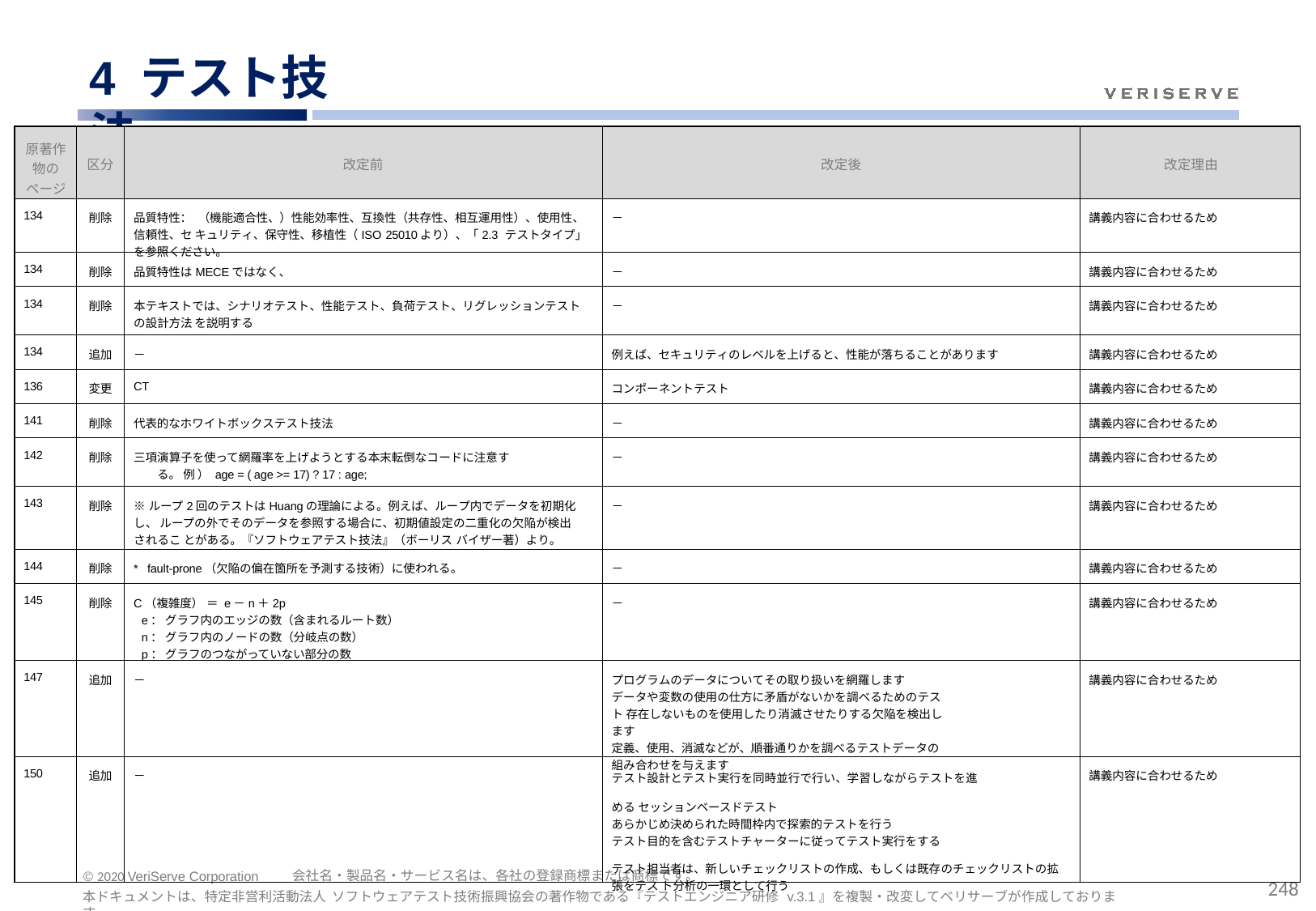

# 4 テスト技法

| 原著作 物の ページ | 区分 | 改定前 | 改定後 | 改定理由 |
| --- | --- | --- | --- | --- |
| 134 | 削除 | 品質特性： （機能適合性、）性能効率性、互換性（共存性、相互運用性）、使用性、信頼性、セ キュリティ、保守性、移植性（ISO 25010より）、「2.3 テストタイプ」を参照ください。 | － | 講義内容に合わせるため |
| 134 | 削除 | 品質特性はMECEではなく、 | － | 講義内容に合わせるため |
| 134 | 削除 | 本テキストでは、シナリオテスト、性能テスト、負荷テスト、リグレッションテストの設計方法 を説明する | － | 講義内容に合わせるため |
| 134 | 追加 | － | 例えば、セキュリティのレベルを上げると、性能が落ちることがあります | 講義内容に合わせるため |
| 136 | 変更 | CT | コンポーネントテスト | 講義内容に合わせるため |
| 141 | 削除 | 代表的なホワイトボックステスト技法 | － | 講義内容に合わせるため |
| 142 | 削除 | 三項演算子を使って網羅率を上げようとする本末転倒なコードに注意する。 例 ） age = ( age >= 17) ? 17 : age; | － | 講義内容に合わせるため |
| 143 | 削除 | ※ループ2回のテストはHuangの理論による。例えば、ループ内でデータを初期化し、 ループの外でそのデータを参照する場合に、初期値設定の二重化の欠陥が検出されるこ とがある。『ソフトウェアテスト技法』（ボーリス バイザー著）より。 | － | 講義内容に合わせるため |
| 144 | 削除 | \* fault-prone（欠陥の偏在箇所を予測する技術）に使われる。 | － | 講義内容に合わせるため |
| 145 | 削除 | C（複雑度） ＝ e－n＋2p e： グラフ内のエッジの数（含まれるルート数） n： グラフ内のノードの数（分岐点の数） p： グラフのつながっていない部分の数 | － | 講義内容に合わせるため |
| 147 | 追加 | － | プログラムのデータについてその取り扱いを網羅します データや変数の使用の仕方に矛盾がないかを調べるためのテスト 存在しないものを使用したり消滅させたりする欠陥を検出します 定義、使用、消滅などが、順番通りかを調べるテストデータの組み合わせを与えます | 講義内容に合わせるため |
| 150 | 追加 | － | テスト設計とテスト実行を同時並行で行い、学習しながらテストを進める セッションベースドテスト あらかじめ決められた時間枠内で探索的テストを行う テスト目的を含むテストチャーターに従ってテスト実行をする テスト担当者は、新しいチェックリストの作成、もしくは既存のチェックリストの拡張をテス ト分析の一環として行う | 講義内容に合わせるため |
会社名・製品名・サービス名は、各社の登録商標または商標です。
© 2020 VeriServe Corporation
248
本ドキュメントは、特定非営利活動法人 ソフトウェアテスト技術振興協会の著作物である『テストエンジニア研修 v.3.1』を複製・改変してベリサーブが作成しております。